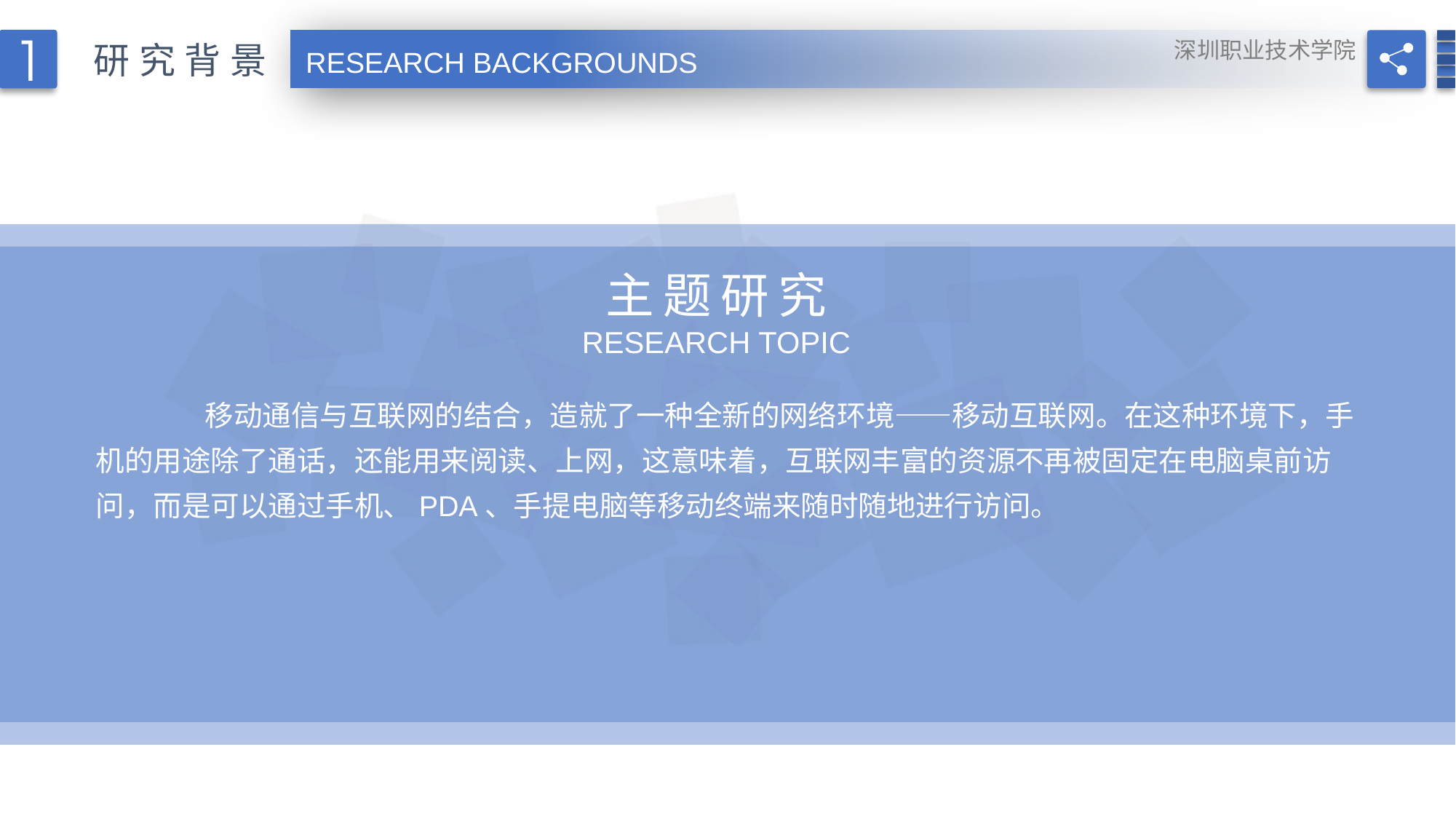

1
深圳职业技术学院

研究背景
RESEARCH BACKGROUNDS

主题研究
RESEARCH TOPIC
	移动通信与互联网的结合，造就了一种全新的网络环境——移动互联网。在这种环境下，手机的用途除了通话，还能用来阅读、上网，这意味着，互联网丰富的资源不再被固定在电脑桌前访问，而是可以通过手机、PDA、手提电脑等移动终端来随时随地进行访问。